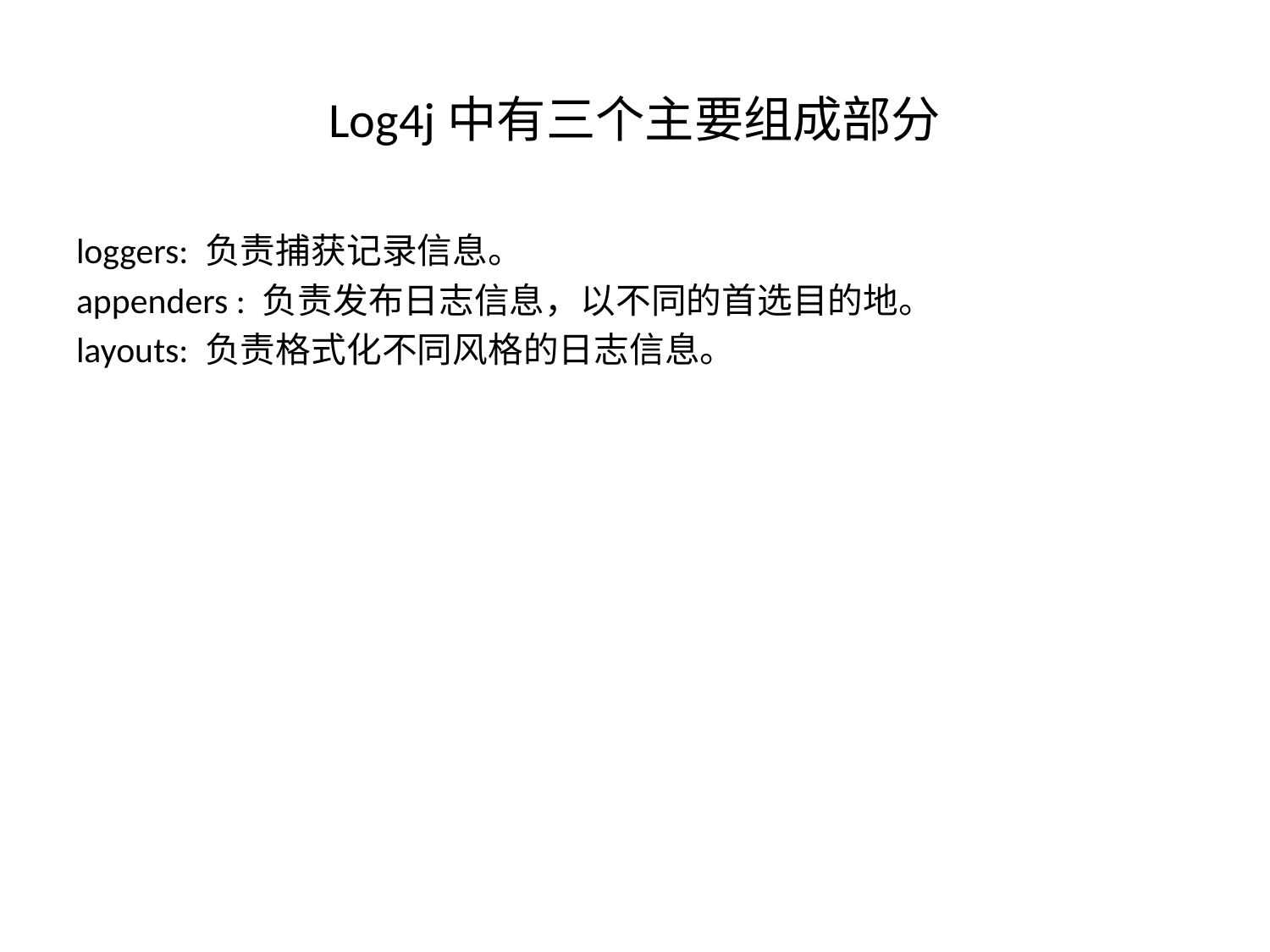

# Log4j中有三个主要组成部分
loggers: 负责捕获记录信息。
appenders : 负责发布日志信息，以不同的首选目的地。
layouts: 负责格式化不同风格的日志信息。